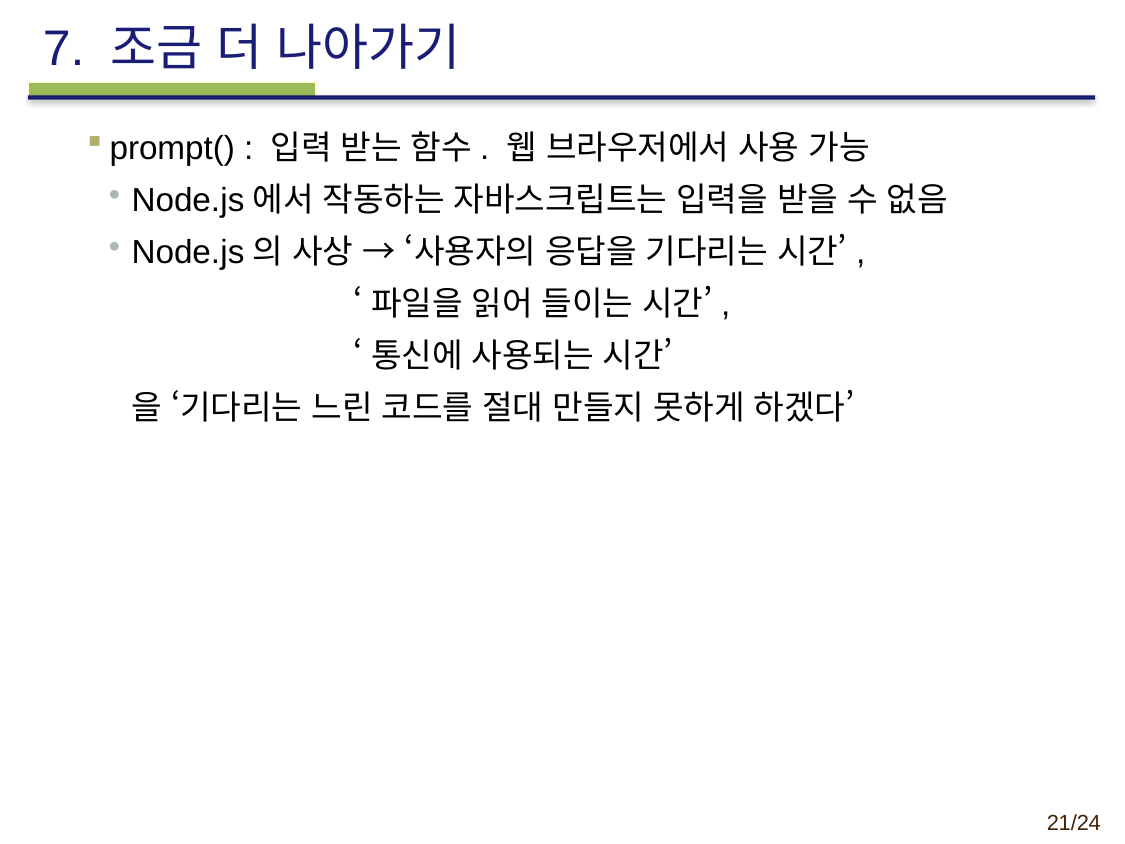

# 7. 조금 더 나아가기
prompt() : 입력 받는 함수. 웹 브라우저에서 사용 가능
Node.js에서 작동하는 자바스크립트는 입력을 받을 수 없음
Node.js의 사상 → ‘사용자의 응답을 기다리는 시간’,
                        ‘파일을 읽어 들이는 시간’,
                        ‘통신에 사용되는 시간’
을 ‘기다리는 느린 코드를 절대 만들지 못하게 하겠다’